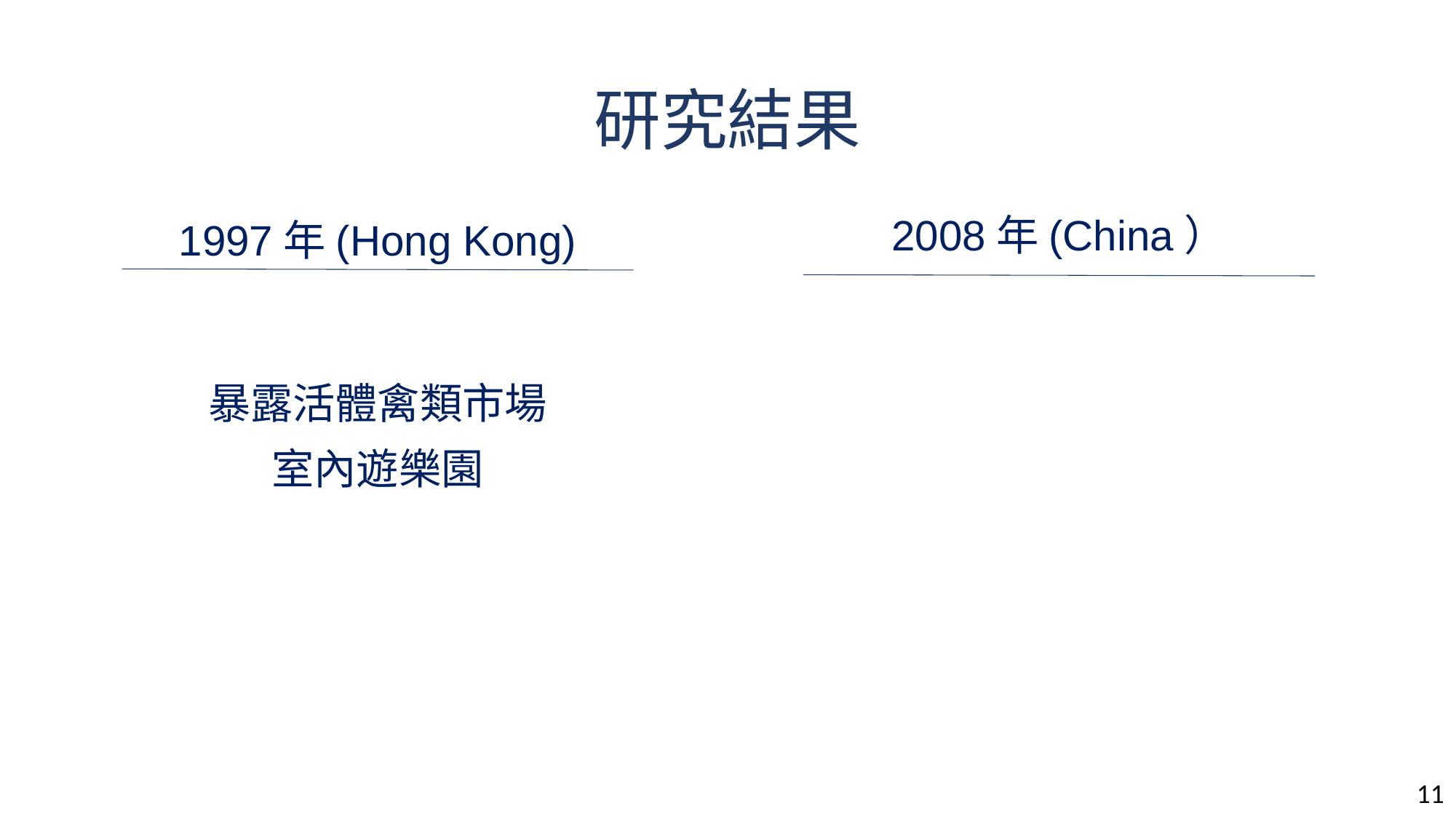

# 研究結果
1997年(Hong Kong)

暴露活體禽類市場
室內遊樂園

2008年(China）

11